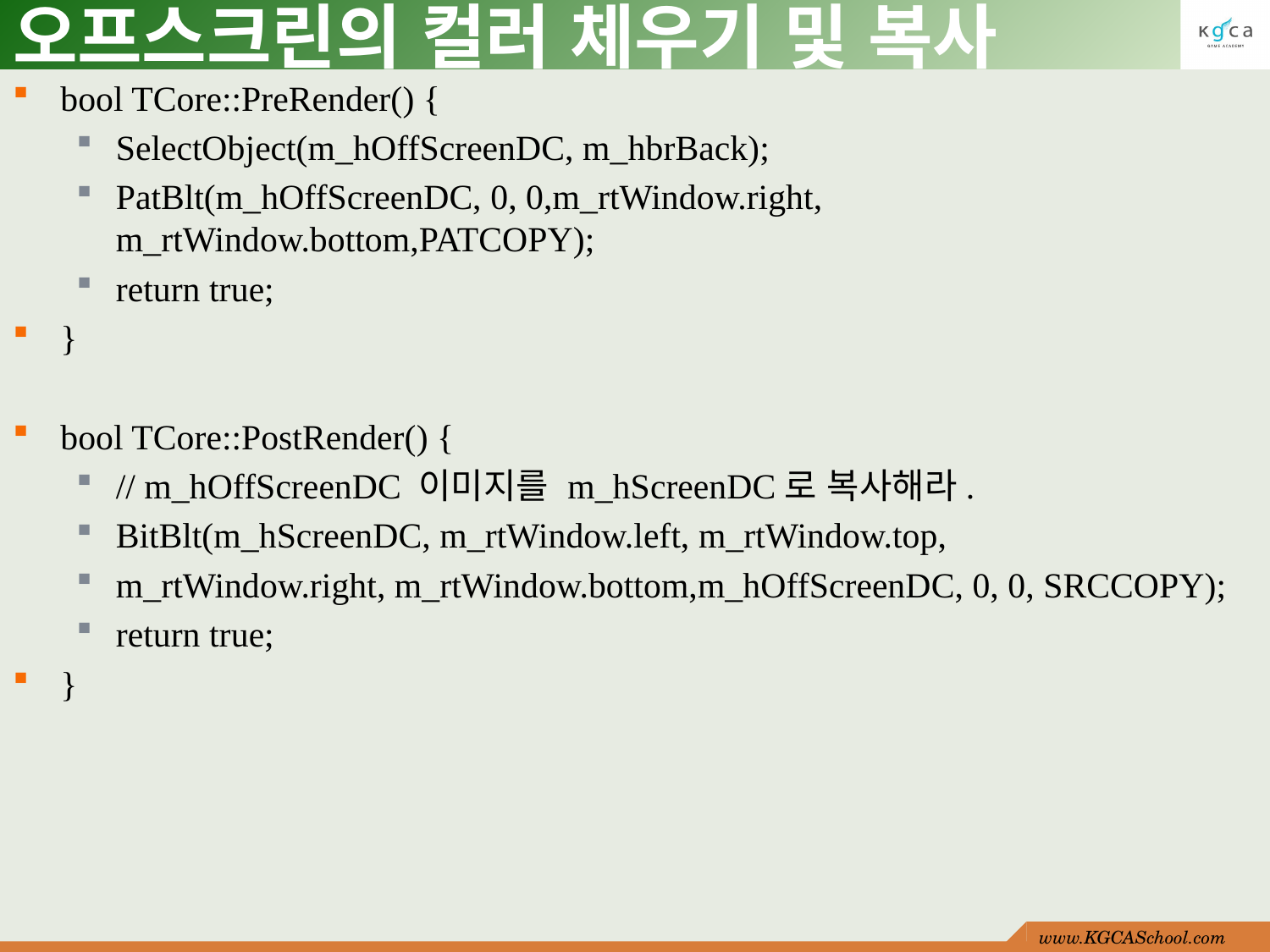

# 오프스크린의 컬러 체우기 및 복사
bool TCore::PreRender() {
SelectObject(m_hOffScreenDC, m_hbrBack);
PatBlt(m_hOffScreenDC, 0, 0,m_rtWindow.right, 	m_rtWindow.bottom,PATCOPY);
return true;
}

bool TCore::PostRender() {
// m_hOffScreenDC 이미지를 m_hScreenDC로 복사해라.
BitBlt(m_hScreenDC, m_rtWindow.left, m_rtWindow.top,
m_rtWindow.right, m_rtWindow.bottom,m_hOffScreenDC, 0, 0, SRCCOPY);
return true;
}